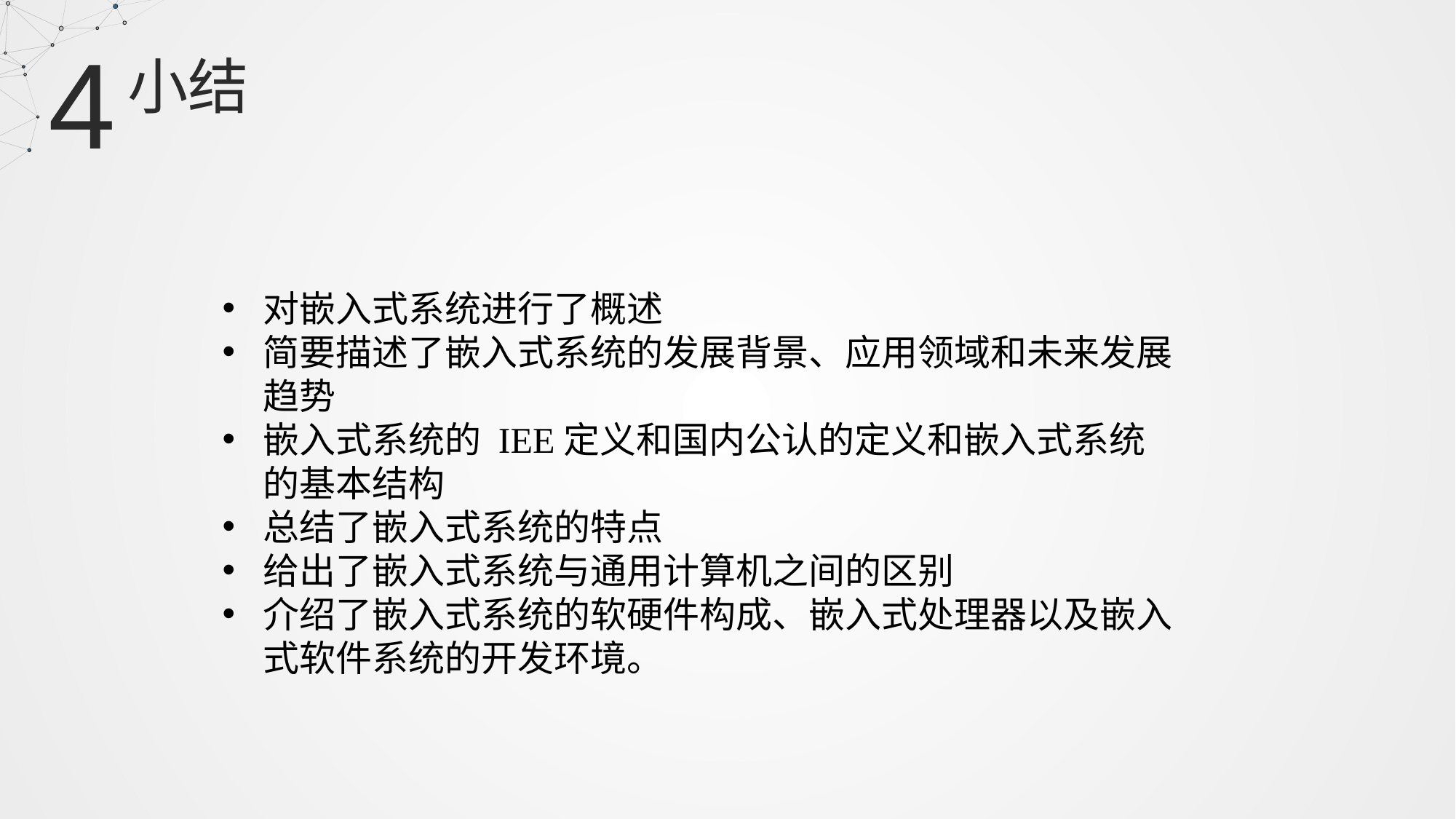

4
小结
对嵌入式系统进行了概述
简要描述了嵌入式系统的发展背景、应用领域和未来发展趋势
嵌入式系统的 IEE定义和国内公认的定义和嵌入式系统的基本结构
总结了嵌入式系统的特点
给出了嵌入式系统与通用计算机之间的区别
介绍了嵌入式系统的软硬件构成、嵌入式处理器以及嵌入式软件系统的开发环境。